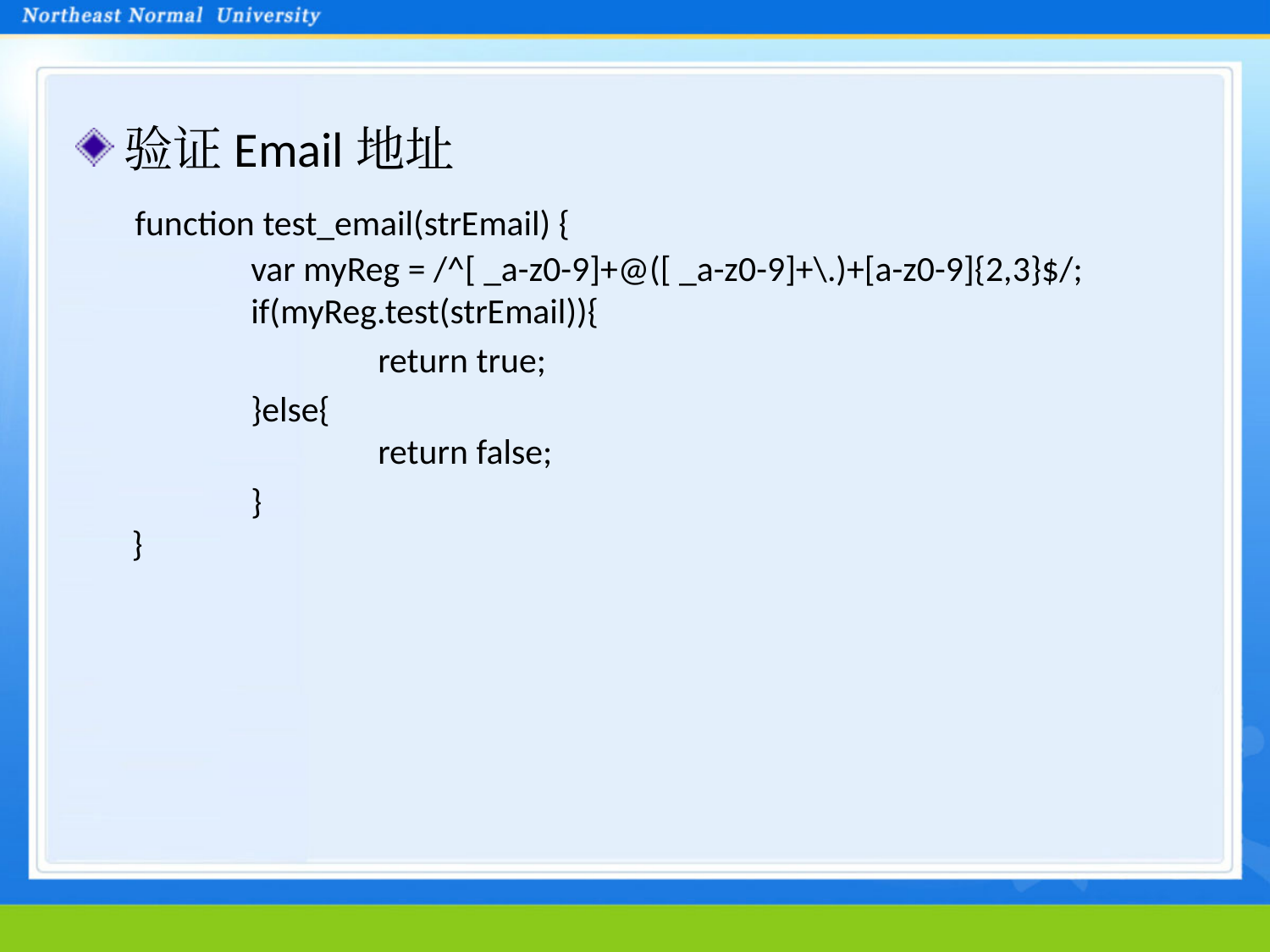

验证Email地址
	 function test_email(strEmail) {
  	var myReg = /^[ _a-z0-9]+@([ _a-z0-9]+\.)+[a-z0-9]{2,3}$/;
  	if(myReg.test(strEmail)){
			return true;
		}else{
  		return false;
		}
 }